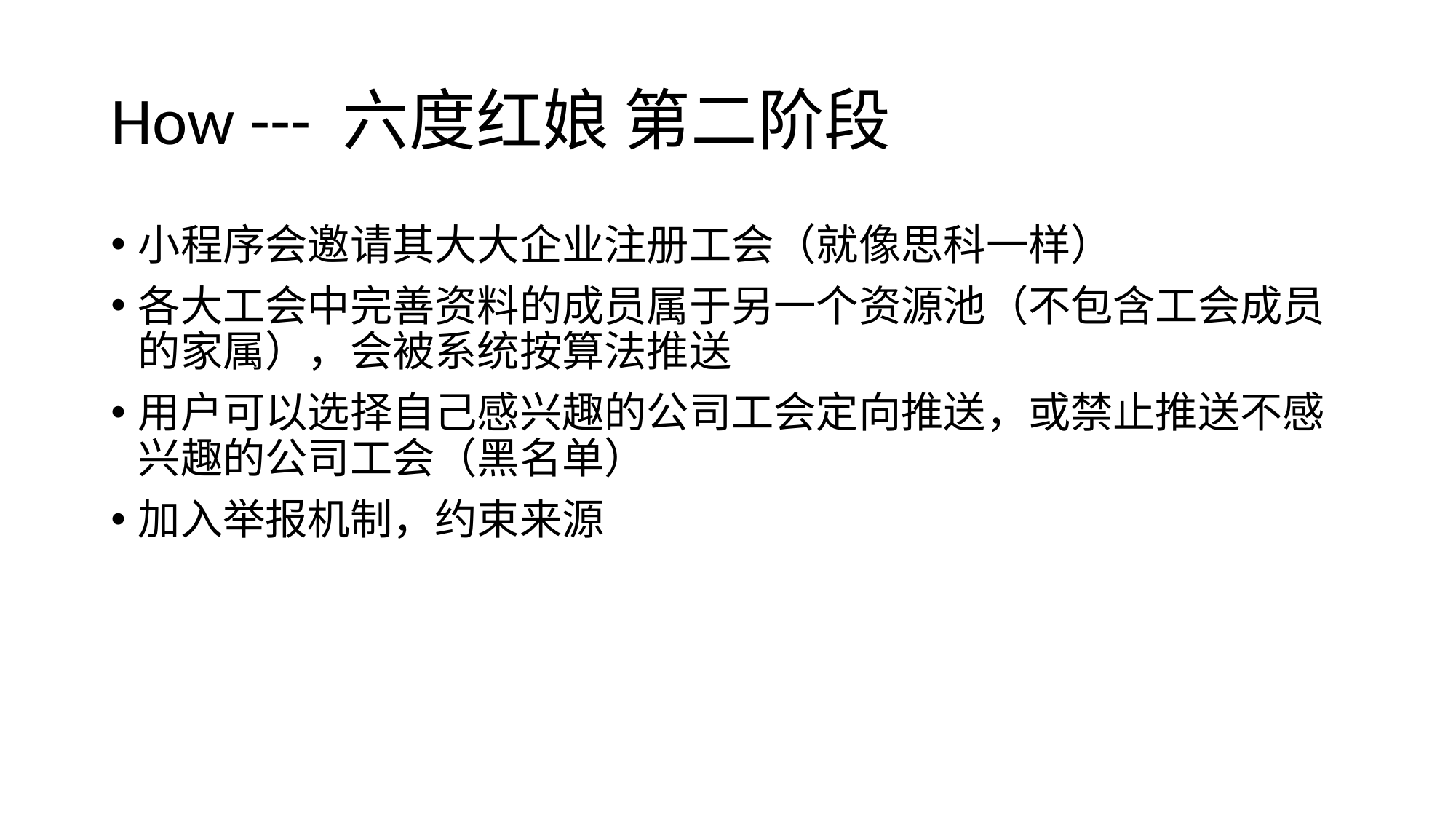

# How --- 六度红娘 第二阶段
小程序会邀请其大大企业注册工会（就像思科一样）
各大工会中完善资料的成员属于另一个资源池（不包含工会成员的家属），会被系统按算法推送
用户可以选择自己感兴趣的公司工会定向推送，或禁止推送不感兴趣的公司工会（黑名单）
加入举报机制，约束来源